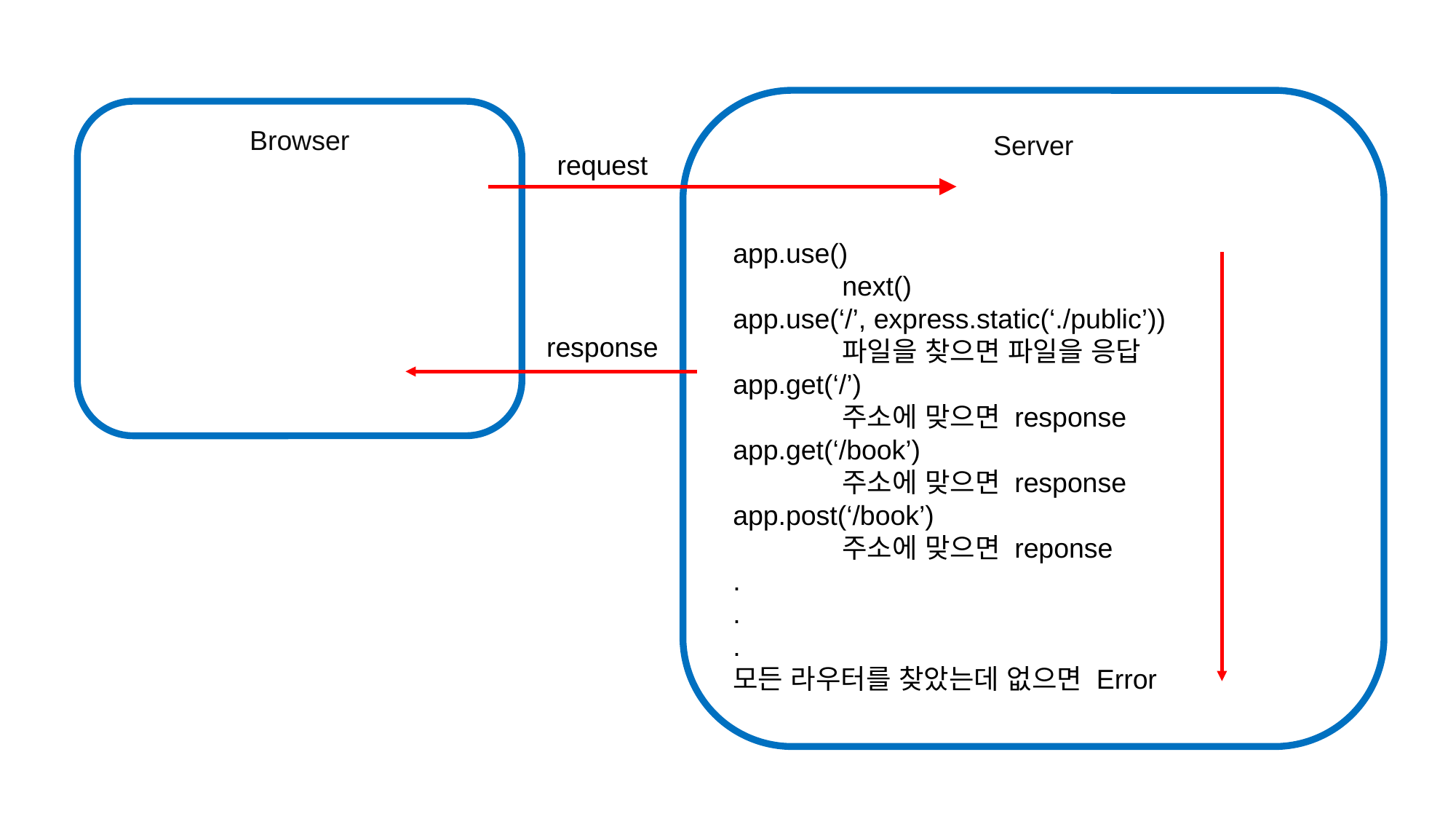

Server
Browser
request
app.use()
	next()
app.use(‘/’, express.static(‘./public’))
	파일을 찾으면 파일을 응답
app.get(‘/’)
	주소에 맞으면 response
app.get(‘/book’)
	주소에 맞으면 response
app.post(‘/book’)
	주소에 맞으면 reponse
.
.
.
모든 라우터를 찾았는데 없으면 Error

response